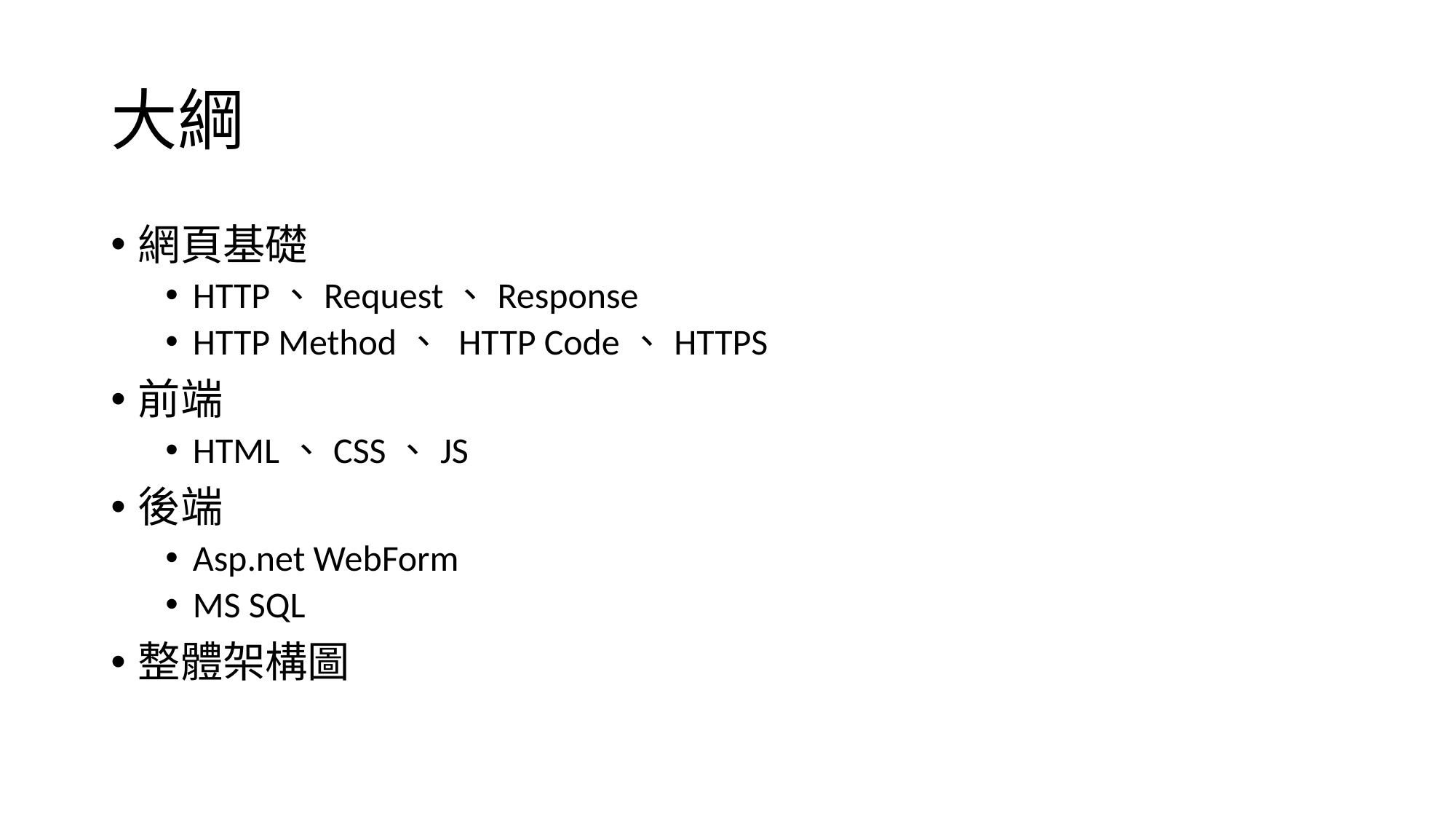

# 大綱
網頁基礎
HTTP、Request、Response
HTTP Method、 HTTP Code、HTTPS
前端
HTML、CSS、JS
後端
Asp.net WebForm
MS SQL
整體架構圖